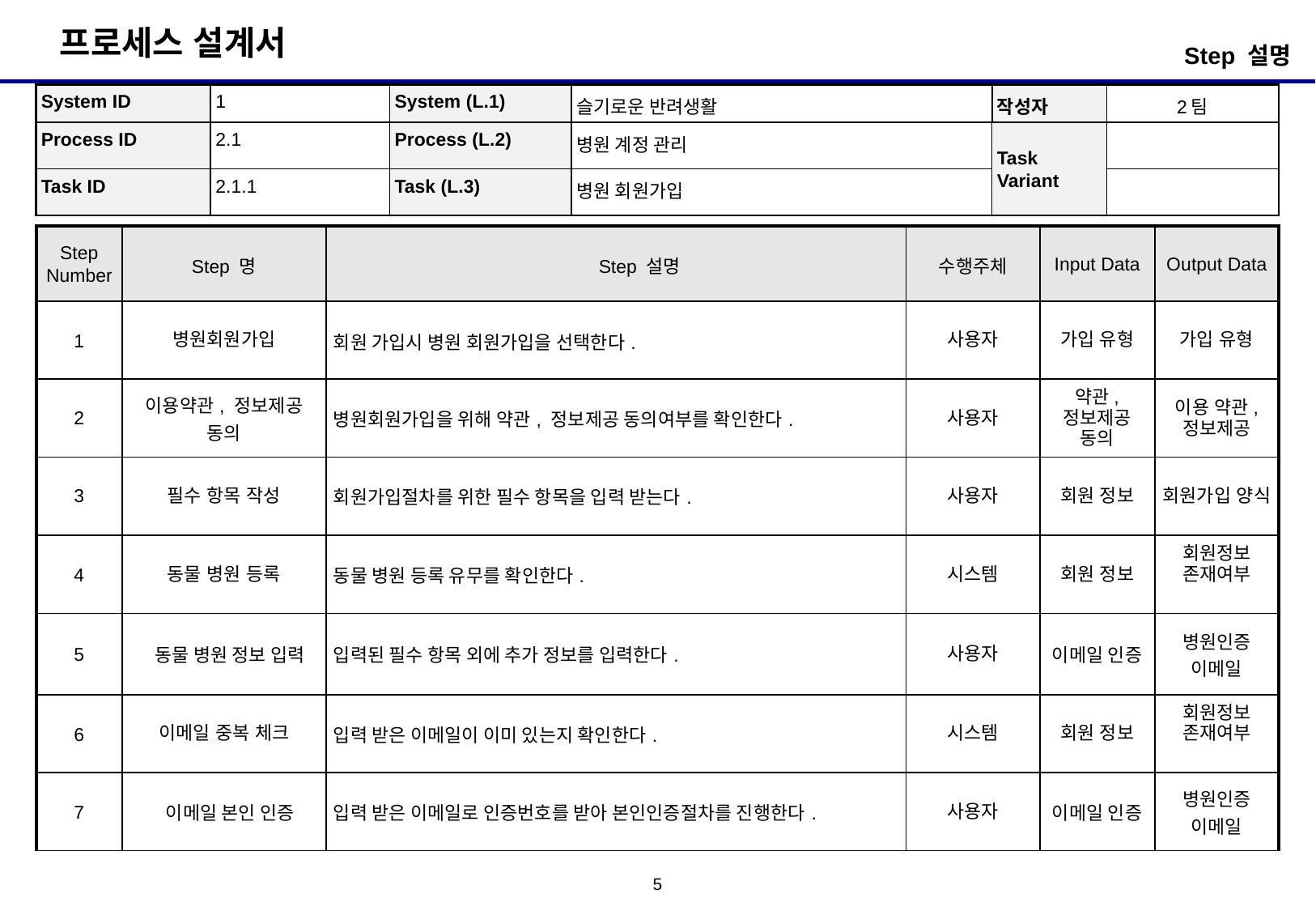

Step 설명
| System ID | 1 | System (L.1) | 슬기로운 반려생활 | 작성자 | 2팀 |
| --- | --- | --- | --- | --- | --- |
| Process ID | 2.1 | Process (L.2) | 병원 계정 관리 | Task Variant |  |
| Task ID | 2.1.1 | Task (L.3) | 병원 회원가입 |  |  |
| Step Number | Step 명 | Step 설명 | 수행주체 | Input Data | Output Data |
| --- | --- | --- | --- | --- | --- |
| 1 | 병원회원가입 | 회원 가입시 병원 회원가입을 선택한다. | 사용자 | 가입 유형 | 가입 유형 |
| 2 | 이용약관, 정보제공 동의 | 병원회원가입을 위해 약관, 정보제공 동의여부를 확인한다. | 사용자 | 약관, 정보제공 동의 | 이용 약관, 정보제공 |
| 3 | 필수 항목 작성 | 회원가입절차를 위한 필수 항목을 입력 받는다. | 사용자 | 회원 정보 | 회원가입 양식 |
| 4 | 동물 병원 등록 | 동물 병원 등록 유무를 확인한다. | 시스템 | 회원 정보 | 회원정보 존재여부 |
| 5 | 동물 병원 정보 입력 | 입력된 필수 항목 외에 추가 정보를 입력한다. | 사용자 | 이메일 인증 | 병원인증 이메일 |
| 6 | 이메일 중복 체크 | 입력 받은 이메일이 이미 있는지 확인한다. | 시스템 | 회원 정보 | 회원정보 존재여부 |
| 7 | 이메일 본인 인증 | 입력 받은 이메일로 인증번호를 받아 본인인증절차를 진행한다. | 사용자 | 이메일 인증 | 병원인증 이메일 |